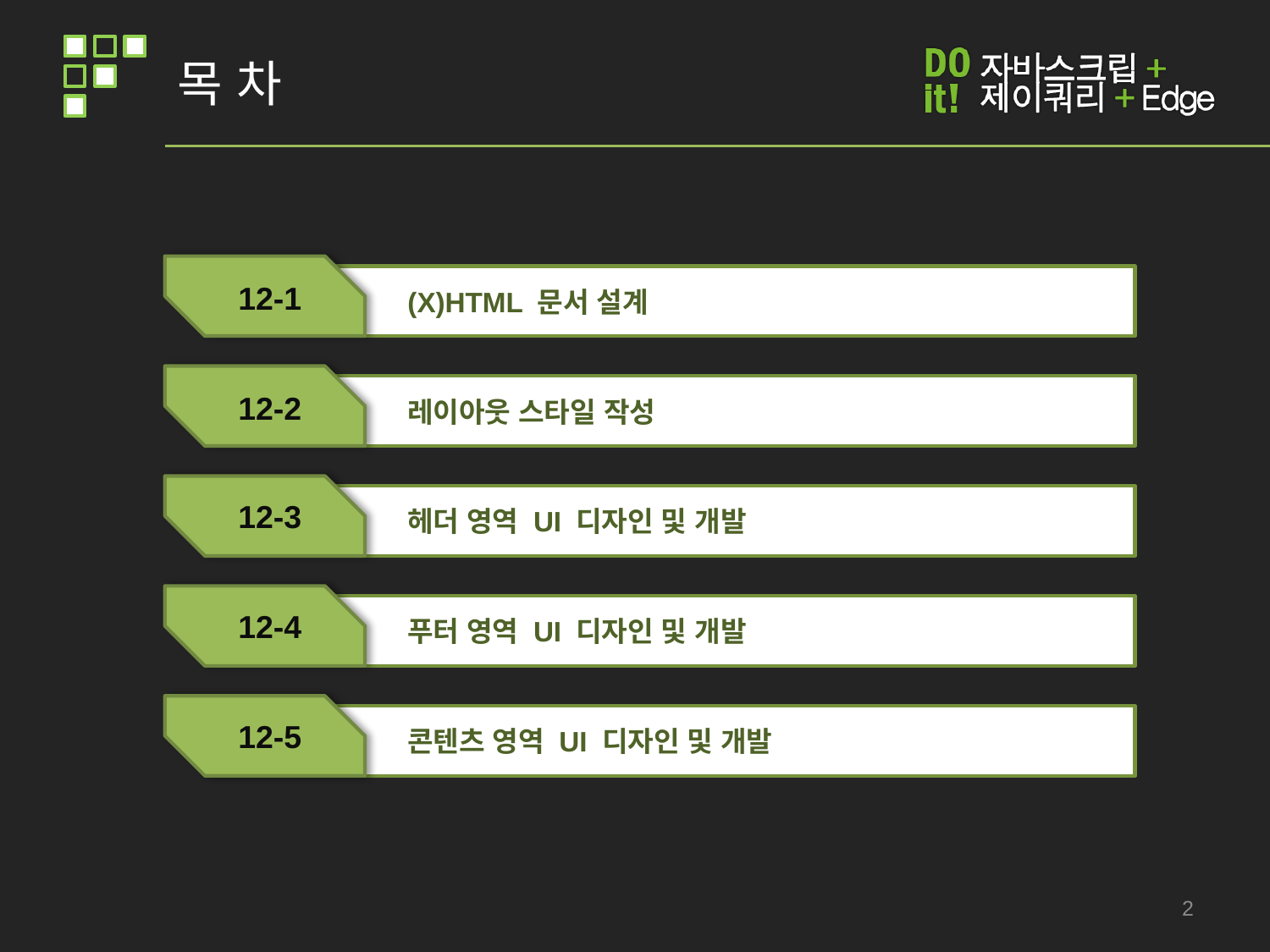

# 목 차
12-1
(X)HTML 문서 설계
12-2
레이아웃 스타일 작성
12-3
헤더 영역 UI 디자인 및 개발
12-4
푸터 영역 UI 디자인 및 개발

12-5
콘텐츠 영역 UI 디자인 및 개발
2